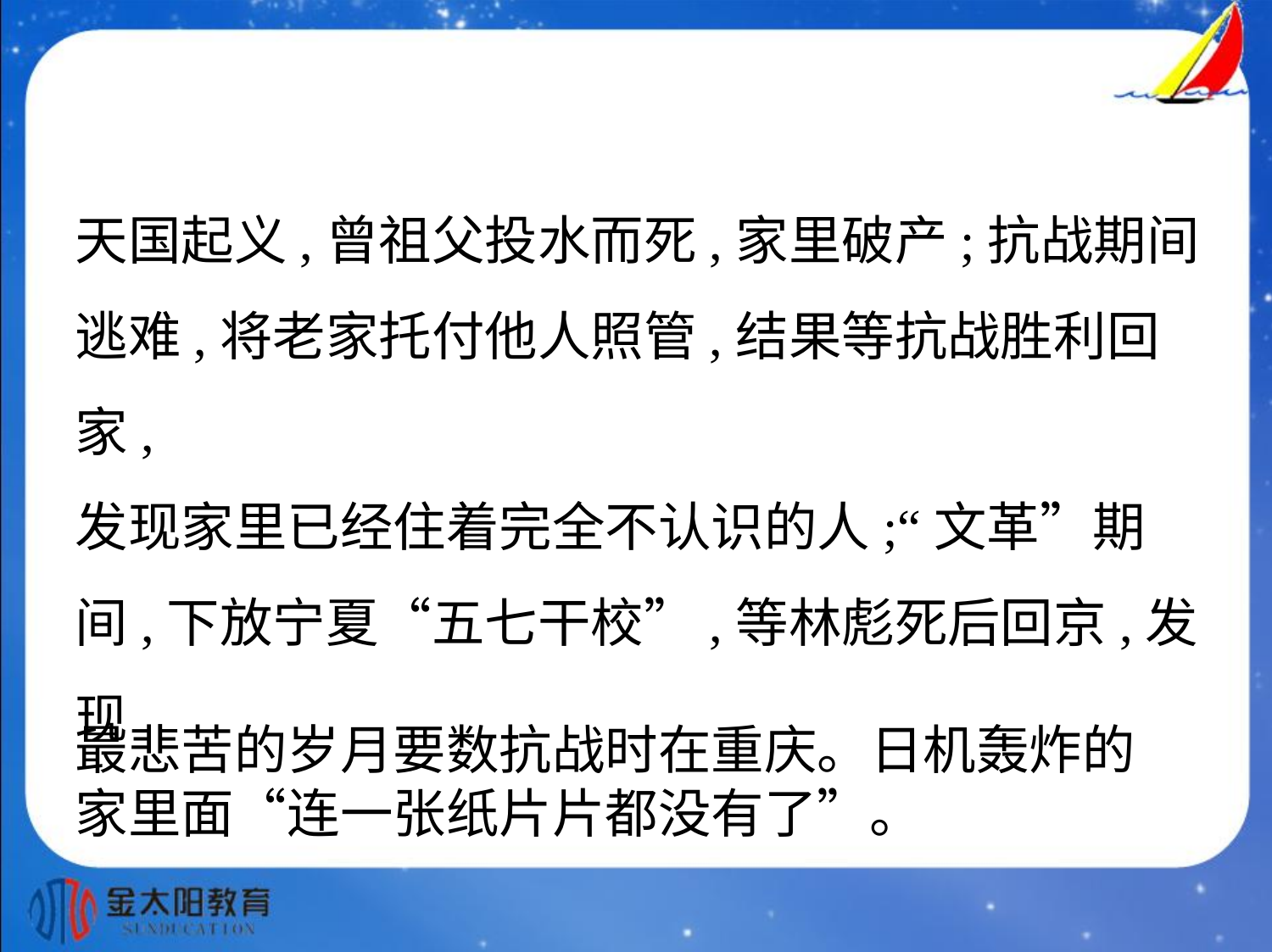

天国起义,曾祖父投水而死,家里破产;抗战期间
逃难,将老家托付他人照管,结果等抗战胜利回家,
发现家里已经住着完全不认识的人;“文革”期
间,下放宁夏“五七干校”,等林彪死后回京,发现
家里面“连一张纸片片都没有了”。
最悲苦的岁月要数抗战时在重庆。日机轰炸的